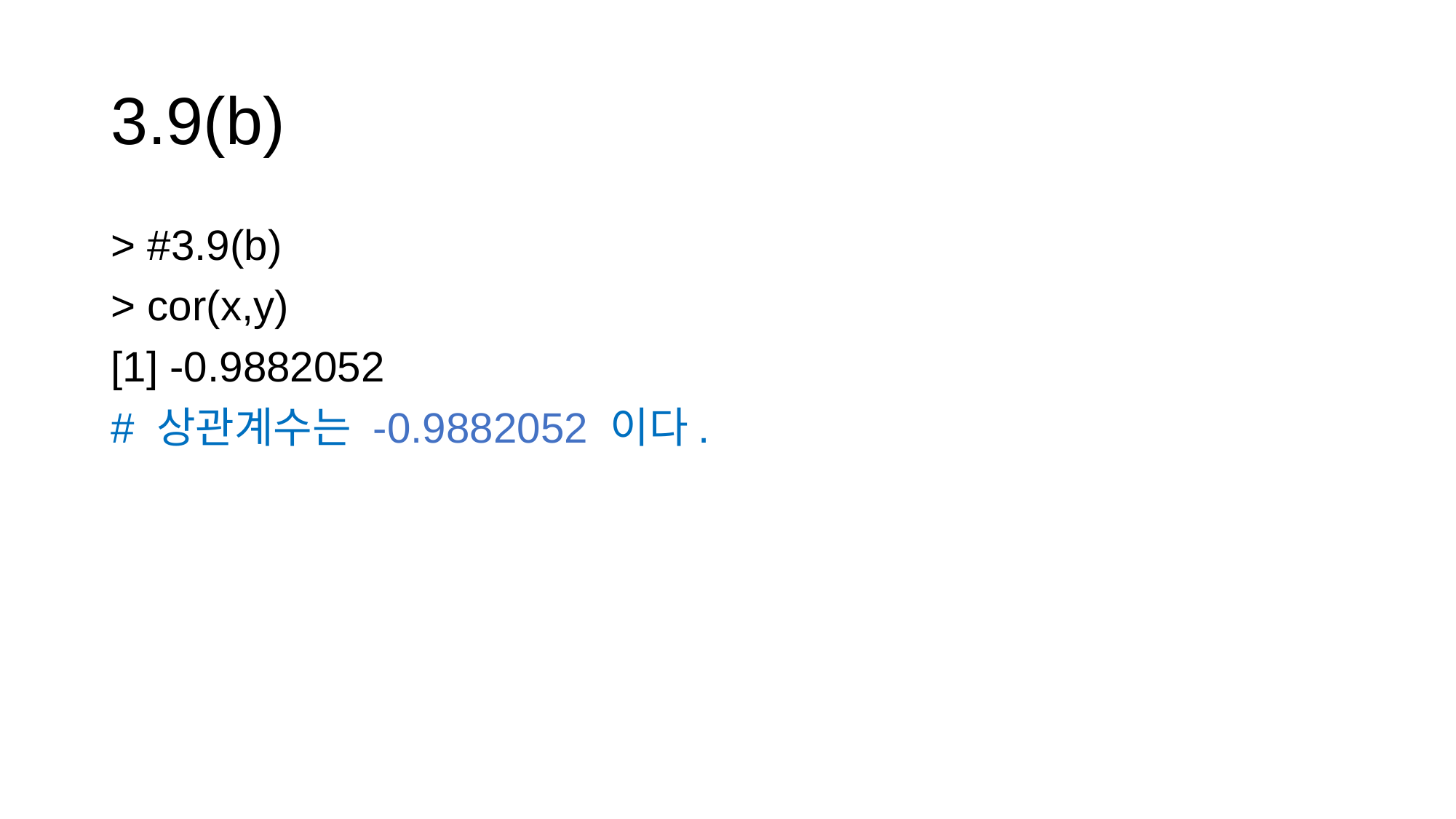

# 3.9(b)
> #3.9(b)
> cor(x,y)
[1] -0.9882052
# 상관계수는 -0.9882052 이다.